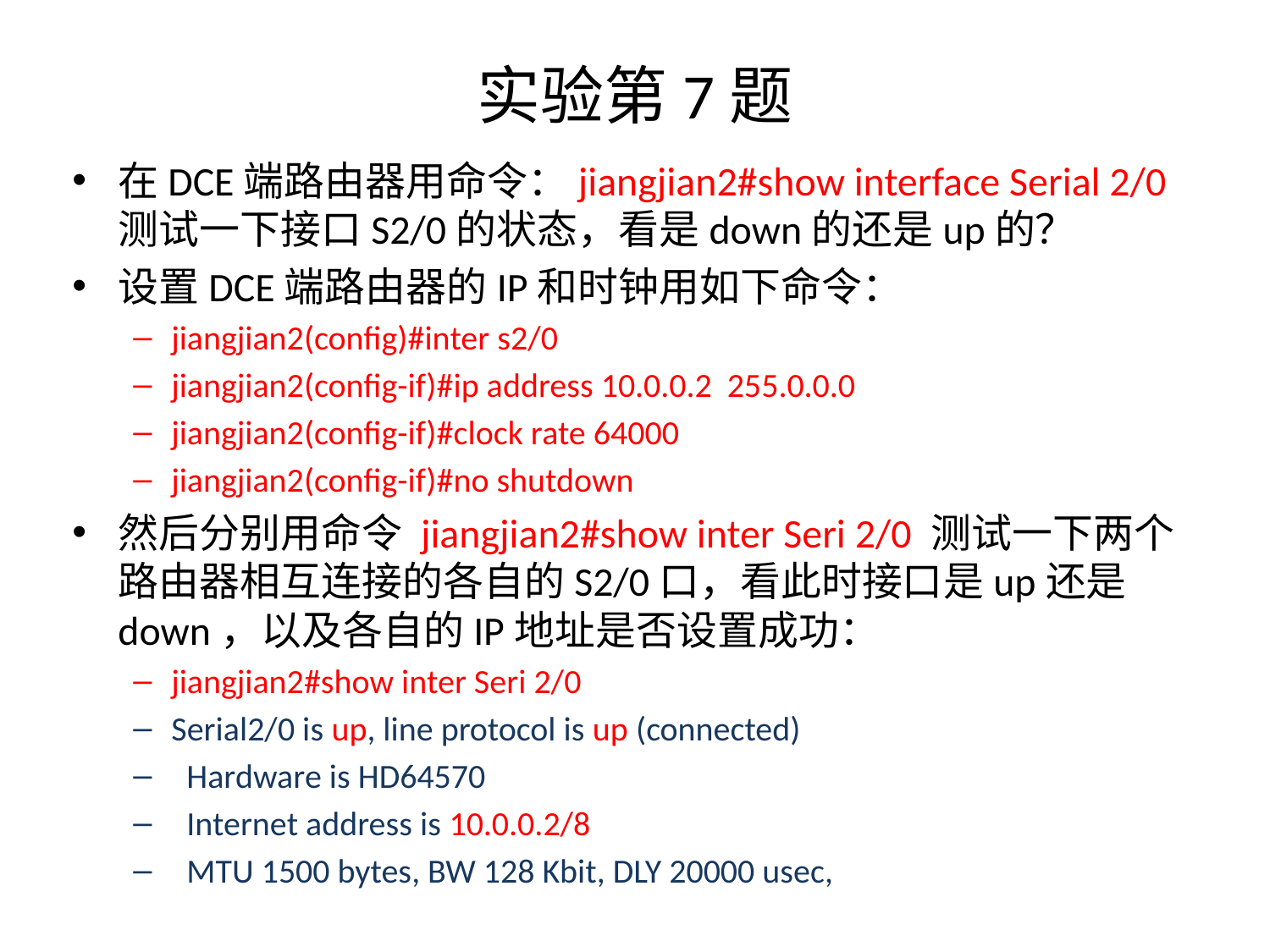

# 实验第7题
在DCE端路由器用命令：jiangjian2#show interface Serial 2/0 测试一下接口S2/0的状态，看是down的还是up的？
设置DCE端路由器的IP和时钟用如下命令：
jiangjian2(config)#inter s2/0
jiangjian2(config-if)#ip address 10.0.0.2  255.0.0.0
jiangjian2(config-if)#clock rate 64000
jiangjian2(config-if)#no shutdown
然后分别用命令 jiangjian2#show inter Seri 2/0 测试一下两个路由器相互连接的各自的S2/0口，看此时接口是up还是down，以及各自的IP地址是否设置成功：
jiangjian2#show inter Seri 2/0
Serial2/0 is up, line protocol is up (connected)
  Hardware is HD64570
  Internet address is 10.0.0.2/8
  MTU 1500 bytes, BW 128 Kbit, DLY 20000 usec,